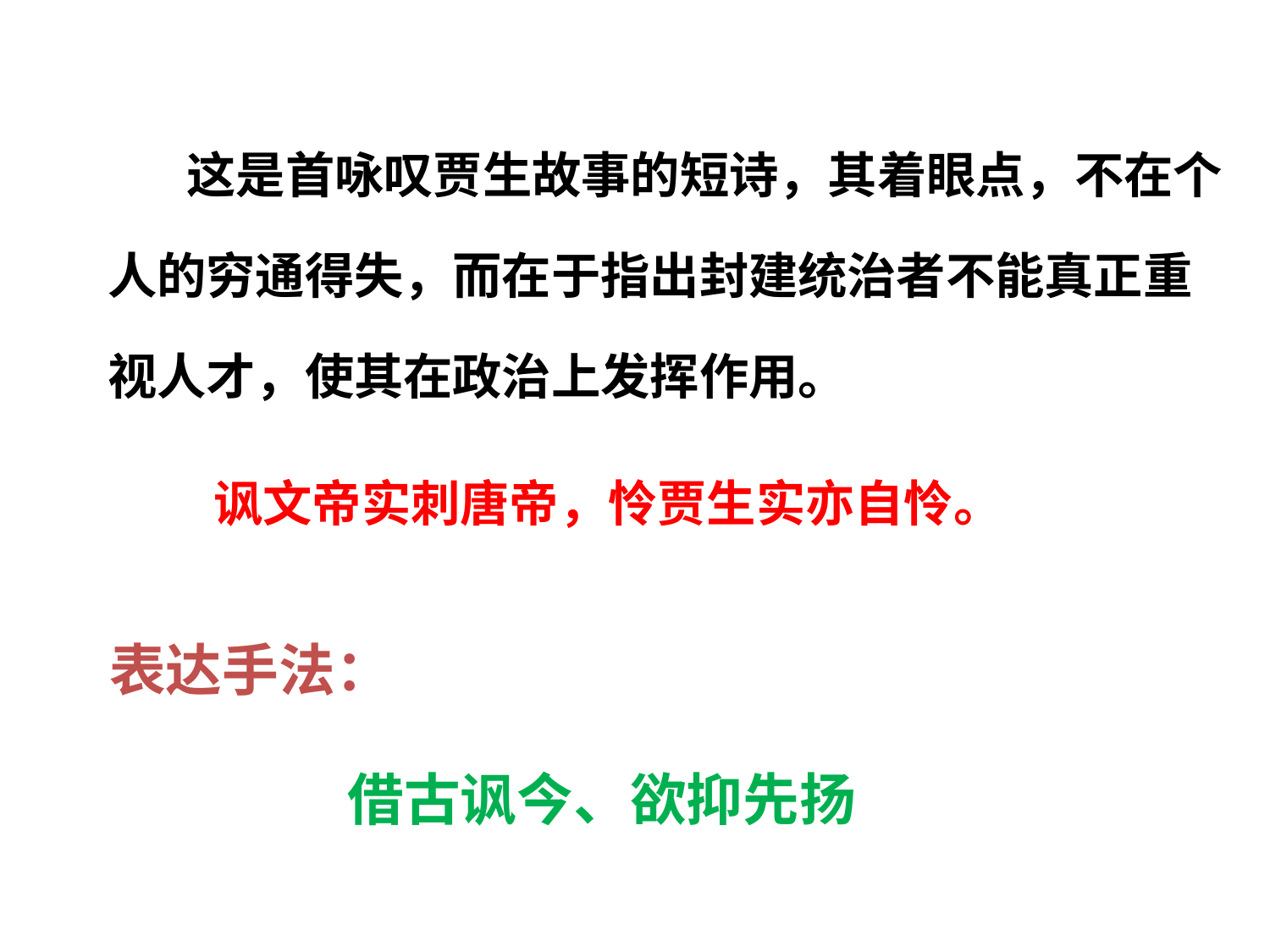

这是首咏叹贾生故事的短诗，其着眼点，不在个人的穷通得失，而在于指出封建统治者不能真正重视人才，使其在政治上发挥作用。

讽文帝实刺唐帝，怜贾生实亦自怜。
表达手法：
借古讽今、欲抑先扬